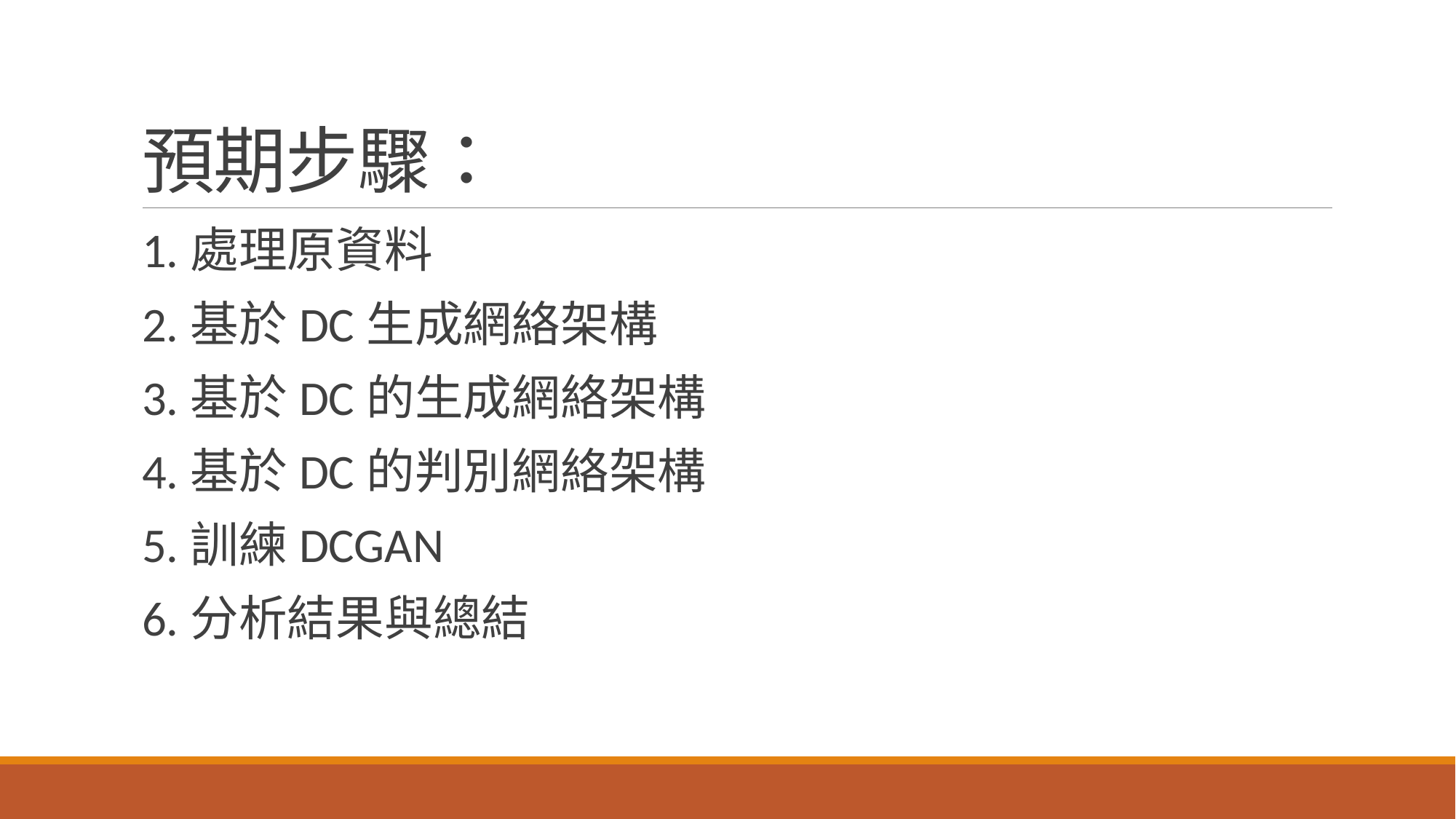

# 預期步驟：
1.處理原資料
2.基於DC生成網絡架構
3.基於DC的生成網絡架構
4.基於DC的判別網絡架構
5.訓練DCGAN
6.分析結果與總結